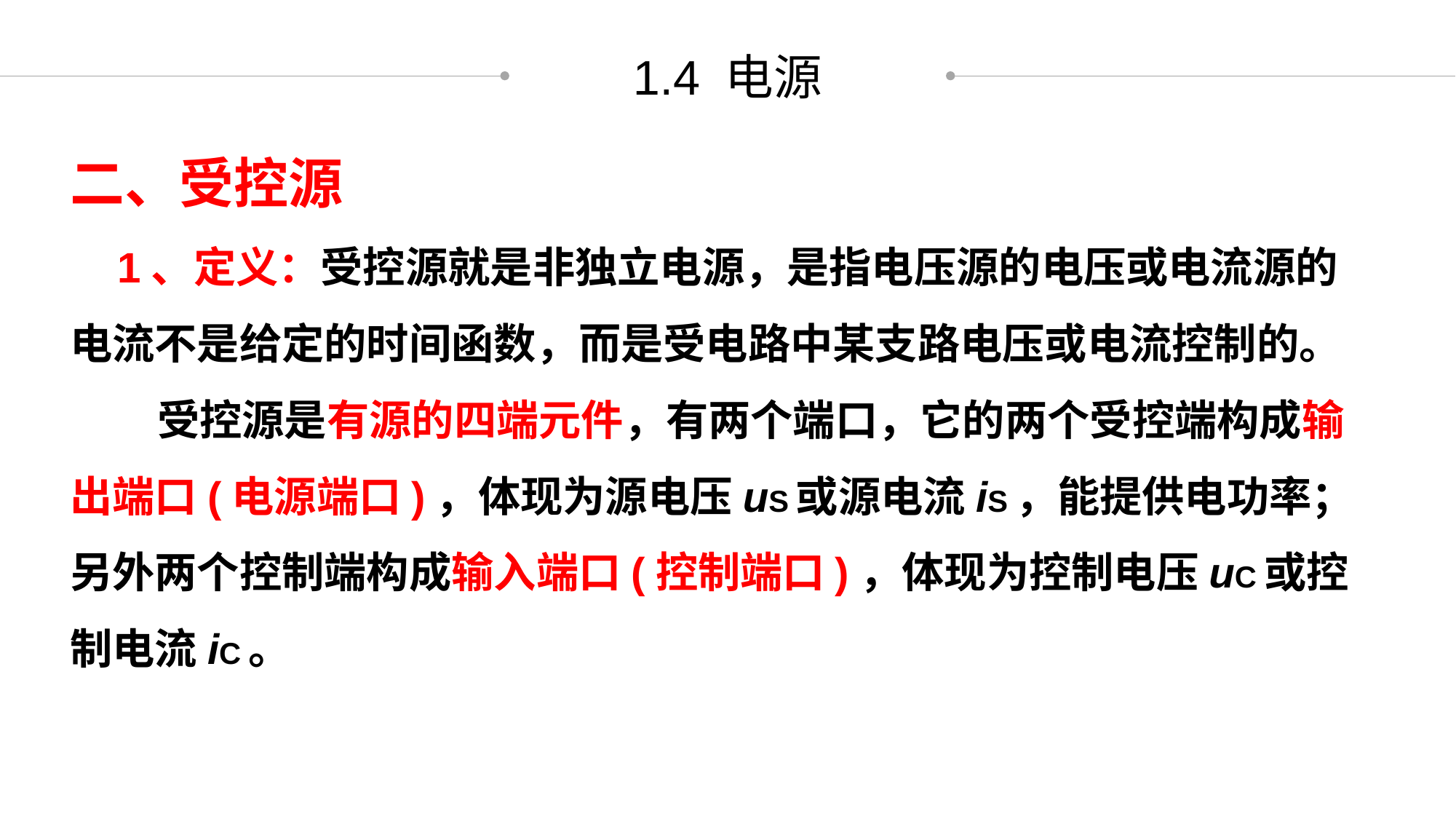

1.4 电源
二、受控源
    1、定义：受控源就是非独立电源，是指电压源的电压或电流源的电流不是给定的时间函数，而是受电路中某支路电压或电流控制的。
        受控源是有源的四端元件，有两个端口，它的两个受控端构成输出端口(电源端口)，体现为源电压uS或源电流iS，能提供电功率；另外两个控制端构成输入端口(控制端口)，体现为控制电压uC或控制电流iC。